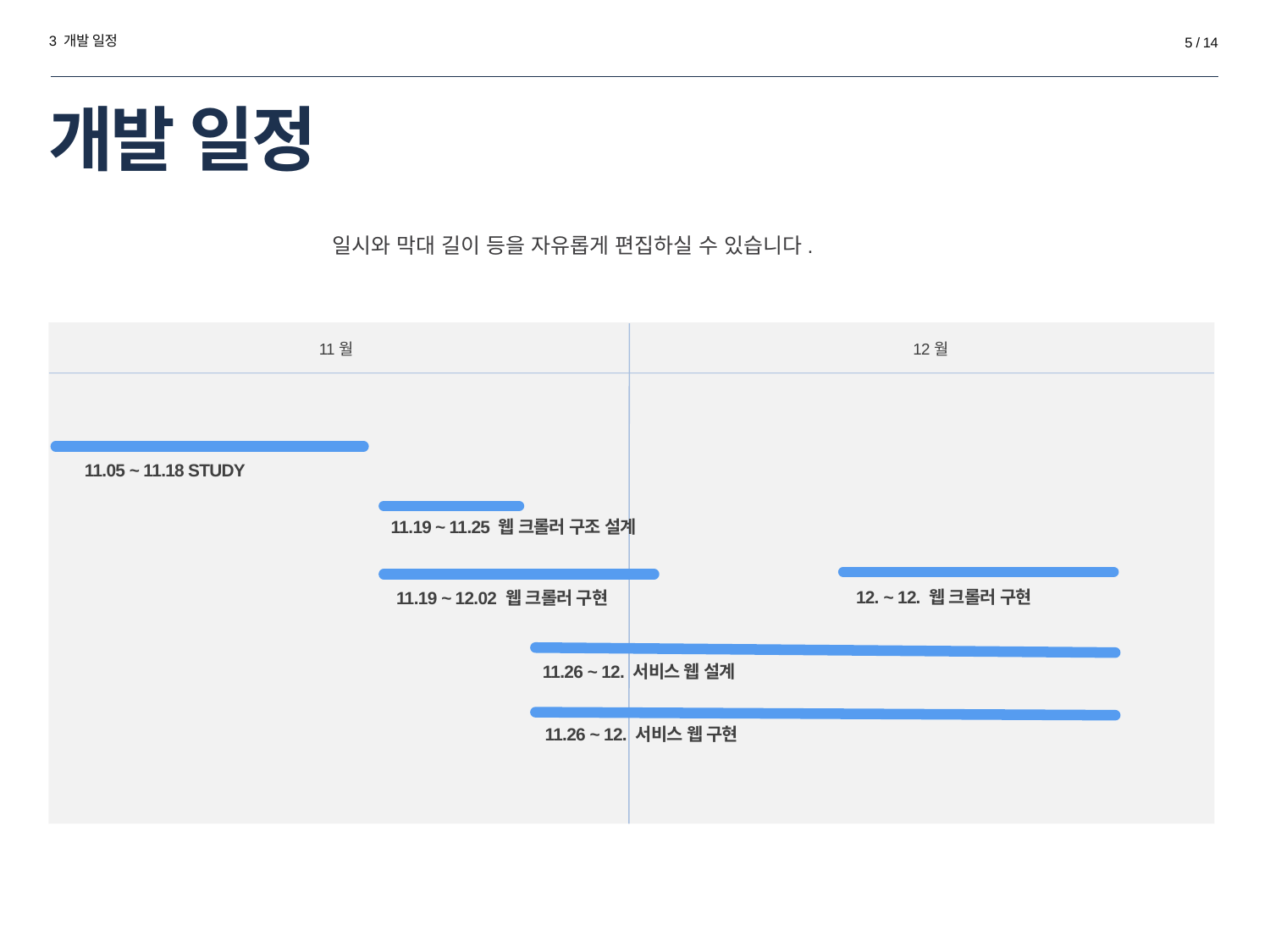

3 개발 일정
5 / 14
# 개발 일정
일시와 막대 길이 등을 자유롭게 편집하실 수 있습니다.

12월
11월

11.05 ~ 11.18 STUDY
11.19 ~ 11.25 웹 크롤러 구조 설계
11.19 ~ 12.02 웹 크롤러 구현
11.26 ~ 12. 서비스 웹 설계
11.26 ~ 12. 서비스 웹 구현
12. ~ 12. 웹 크롤러 구현